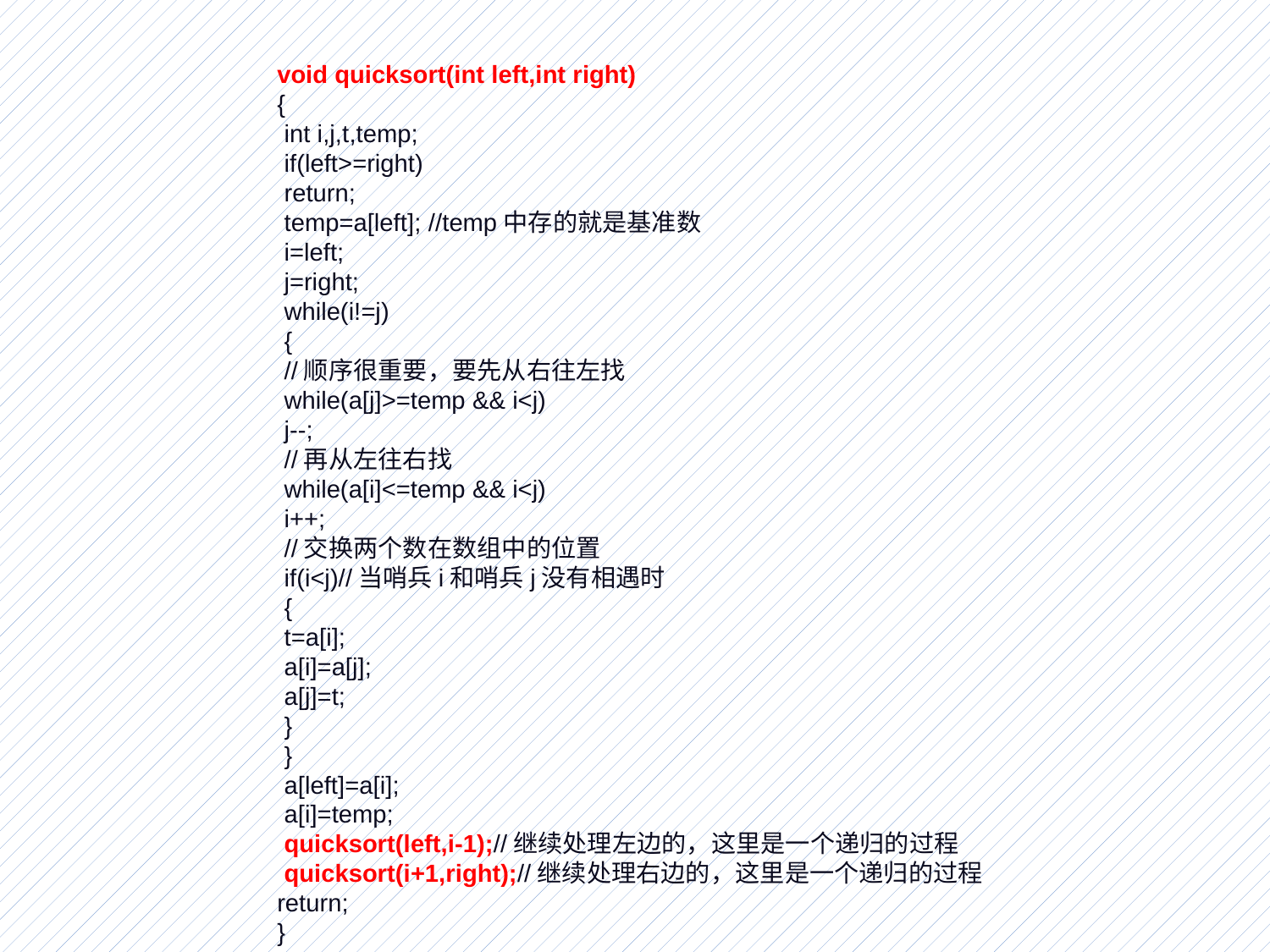

void quicksort(int left,int right)
{
 int i,j,t,temp;
 if(left>=right)
 return;
 temp=a[left]; //temp中存的就是基准数
 i=left;
 j=right;
 while(i!=j)
 {
 //顺序很重要，要先从右往左找
 while(a[j]>=temp && i<j)
 j--;
 //再从左往右找
 while(a[i]<=temp && i<j)
 i++;
 //交换两个数在数组中的位置
 if(i<j)//当哨兵i和哨兵j没有相遇时
 {
 t=a[i];
 a[i]=a[j];
 a[j]=t;
 }
 }
 a[left]=a[i];
 a[i]=temp;
 quicksort(left,i-1);//继续处理左边的，这里是一个递归的过程
 quicksort(i+1,right);//继续处理右边的，这里是一个递归的过程
return;
}